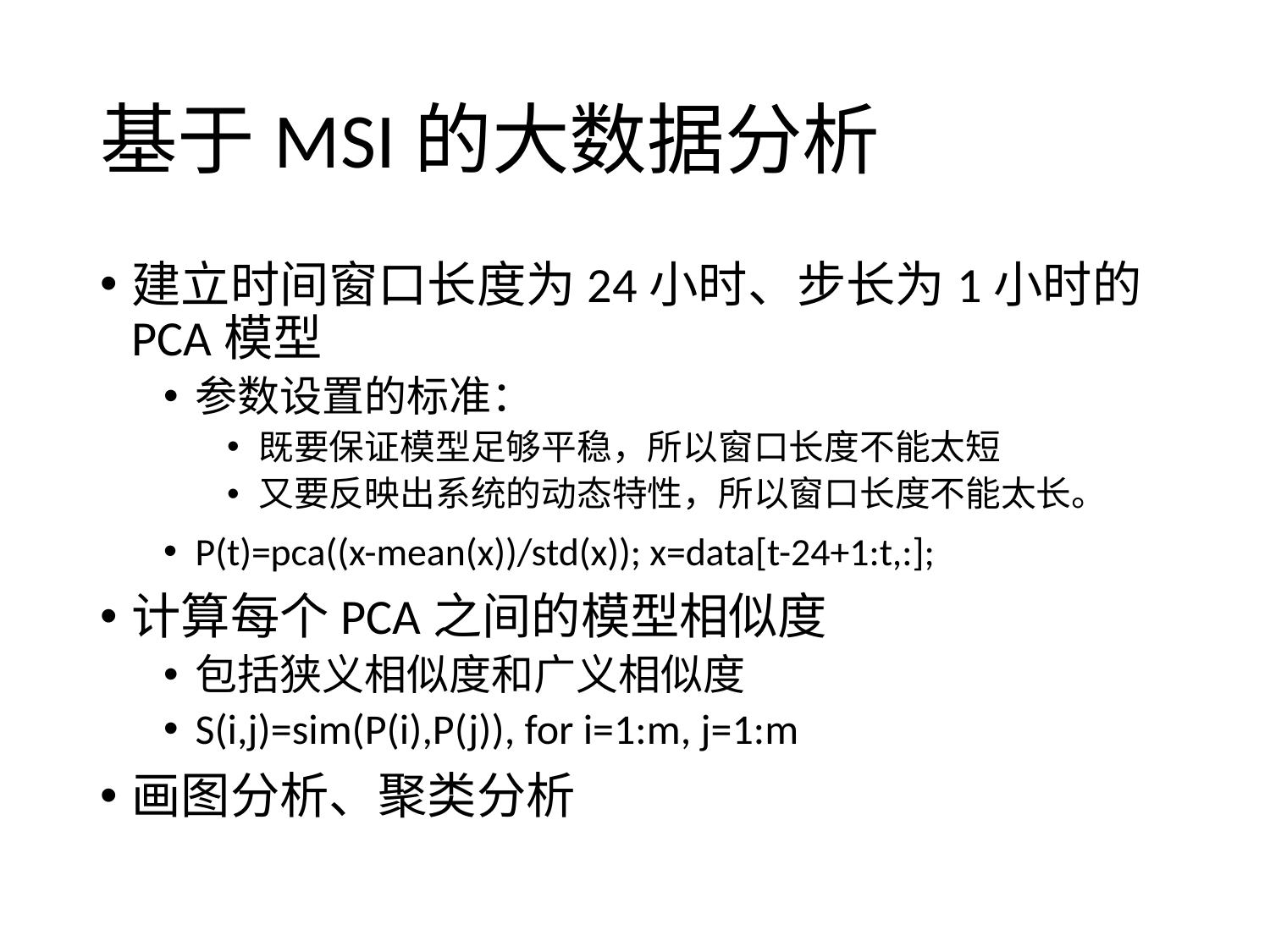

# 基于MSI的大数据分析
建立时间窗口长度为24小时、步长为1小时的PCA模型
参数设置的标准：
既要保证模型足够平稳，所以窗口长度不能太短
又要反映出系统的动态特性，所以窗口长度不能太长。
P(t)=pca((x-mean(x))/std(x)); x=data[t-24+1:t,:];
计算每个PCA之间的模型相似度
包括狭义相似度和广义相似度
S(i,j)=sim(P(i),P(j)), for i=1:m, j=1:m
画图分析、聚类分析